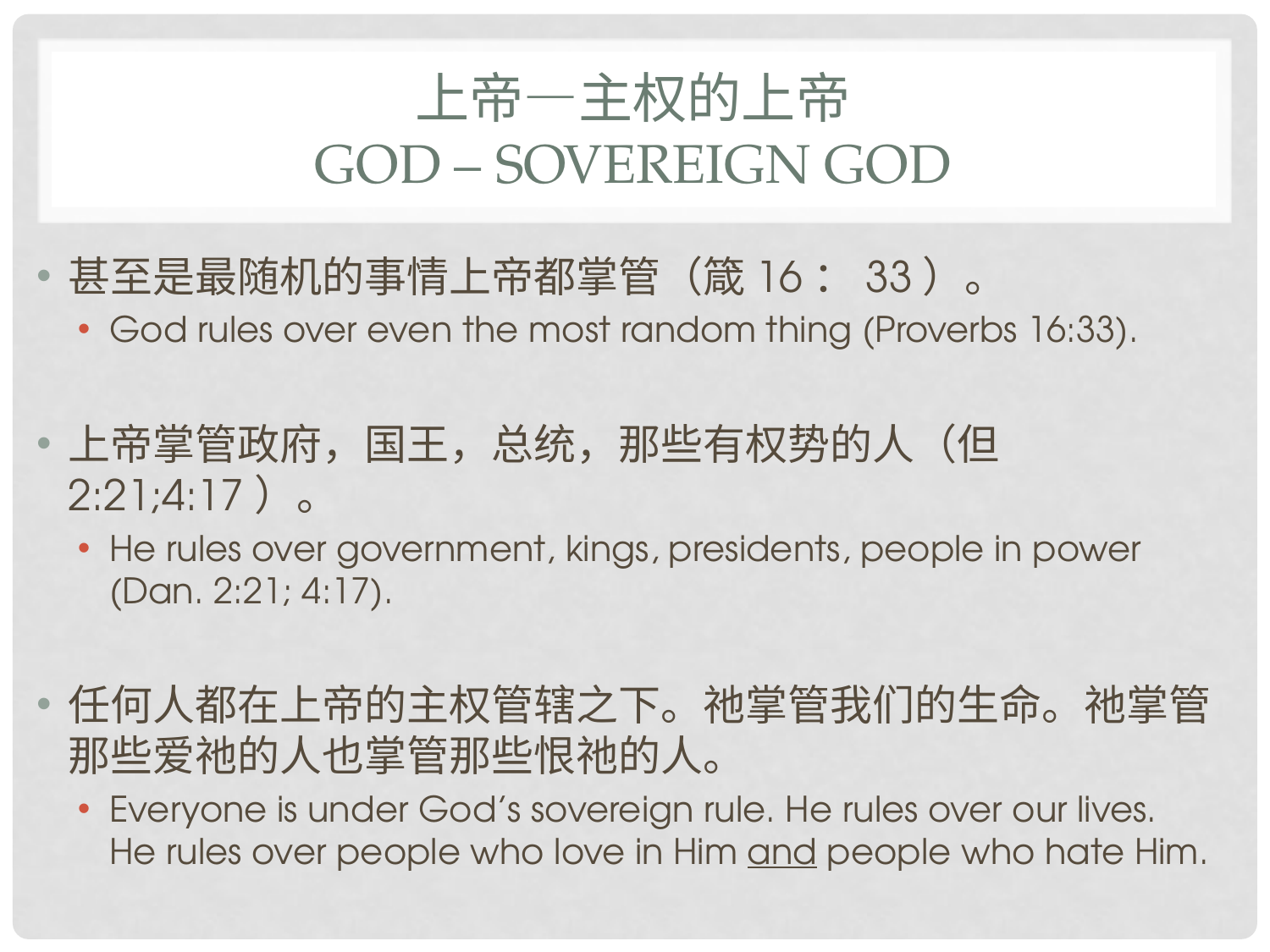

# 上帝—主权的上帝 God – sovereign god
甚至是最随机的事情上帝都掌管（箴16：33）。
God rules over even the most random thing (Proverbs 16:33).

上帝掌管政府，国王，总统，那些有权势的人（但2:21;4:17）。
He rules over government, kings, presidents, people in power (Dan. 2:21; 4:17).

任何人都在上帝的主权管辖之下。祂掌管我们的生命。祂掌管那些爱祂的人也掌管那些恨祂的人。
Everyone is under God’s sovereign rule. He rules over our lives.  He rules over people who love in Him and people who hate Him.